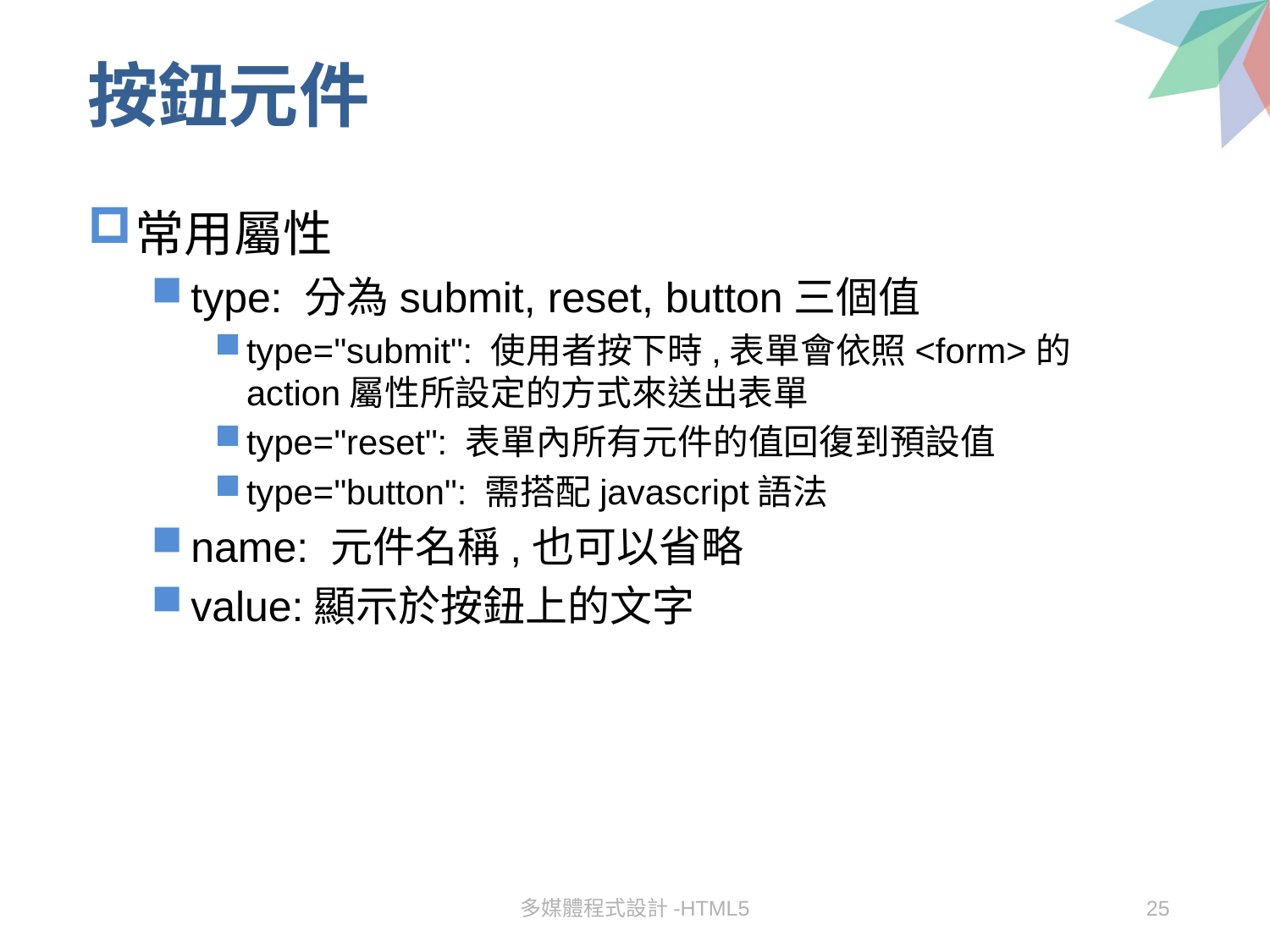

# 按鈕元件
常用屬性
type: 分為submit, reset, button三個值
type="submit": 使用者按下時,表單會依照<form>的action屬性所設定的方式來送出表單
type="reset": 表單內所有元件的值回復到預設值
type="button": 需搭配javascript語法
name: 元件名稱,也可以省略
value:顯示於按鈕上的文字
多媒體程式設計-HTML5
25